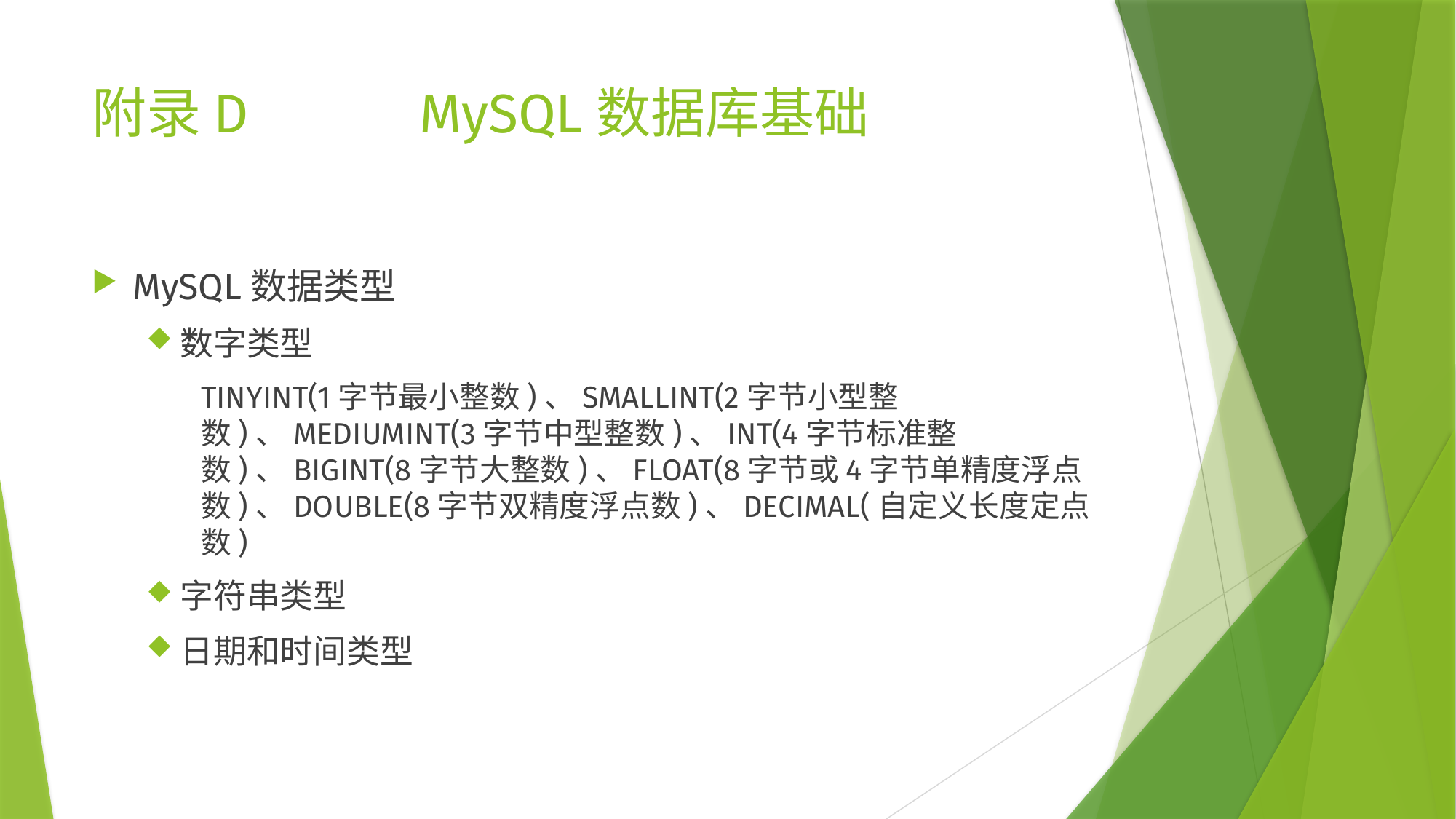

# 附录D		MySQL数据库基础
MySQL数据类型
数字类型
TINYINT(1字节最小整数)、SMALLINT(2字节小型整数)、MEDIUMINT(3字节中型整数)、INT(4字节标准整数)、BIGINT(8字节大整数)、FLOAT(8字节或4字节单精度浮点数)、DOUBLE(8字节双精度浮点数)、DECIMAL(自定义长度定点数)
字符串类型
日期和时间类型